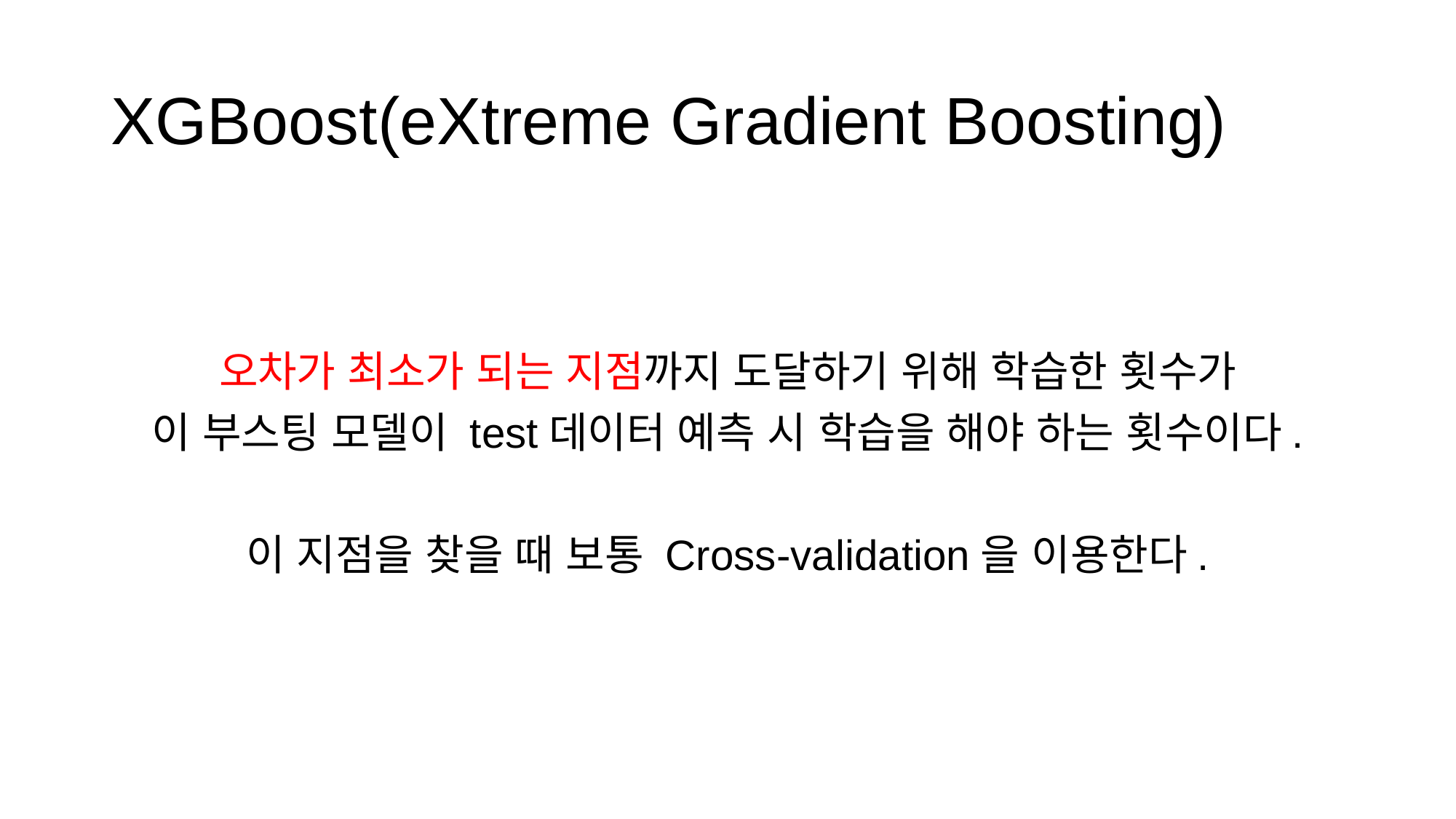

# XGBoost(eXtreme Gradient Boosting)

오차가 최소가 되는 지점까지 도달하기 위해 학습한 횟수가
이 부스팅 모델이 test데이터 예측 시 학습을 해야 하는 횟수이다.

이 지점을 찾을 때 보통 Cross-validation을 이용한다.